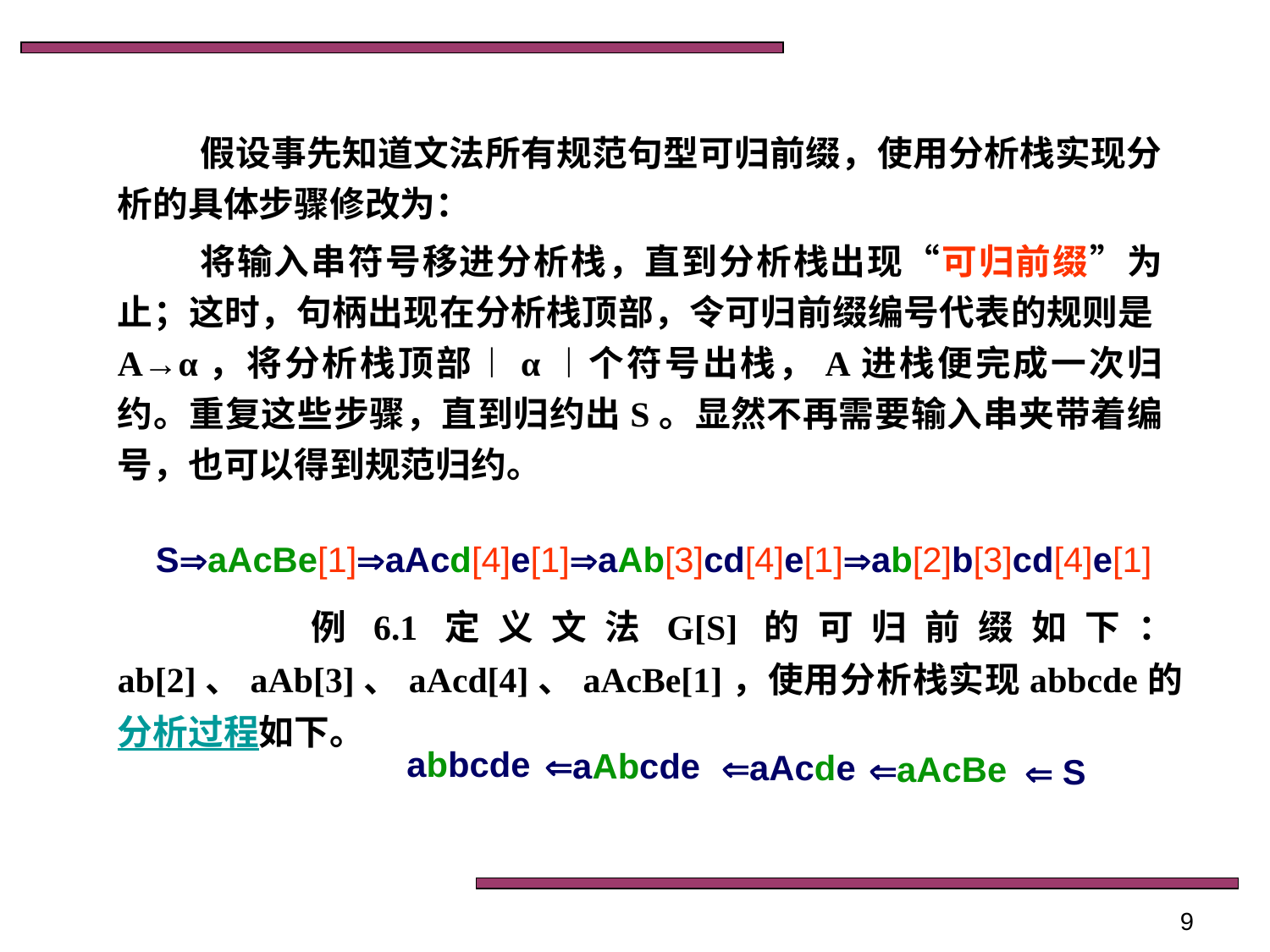

假设事先知道文法所有规范句型可归前缀，使用分析栈实现分析的具体步骤修改为：
将输入串符号移进分析栈，直到分析栈出现“可归前缀”为止；这时，句柄出现在分析栈顶部，令可归前缀编号代表的规则是A→α，将分析栈顶部︱α︱个符号出栈，A进栈便完成一次归约。重复这些步骤，直到归约出S。显然不再需要输入串夹带着编号，也可以得到规范归约。
S⇒aAcBe[1]⇒aAcd[4]e[1]⇒aAb[3]cd[4]e[1]⇒ab[2]b[3]cd[4]e[1]
   例6.1定义文法G[S]的可归前缀如下：ab[2]、aAb[3]、aAcd[4]、aAcBe[1]，使用分析栈实现abbcde的分析过程如下。
abbcde
⇐aAbcde
⇐aAcde
⇐aAcBe
⇐ S
9